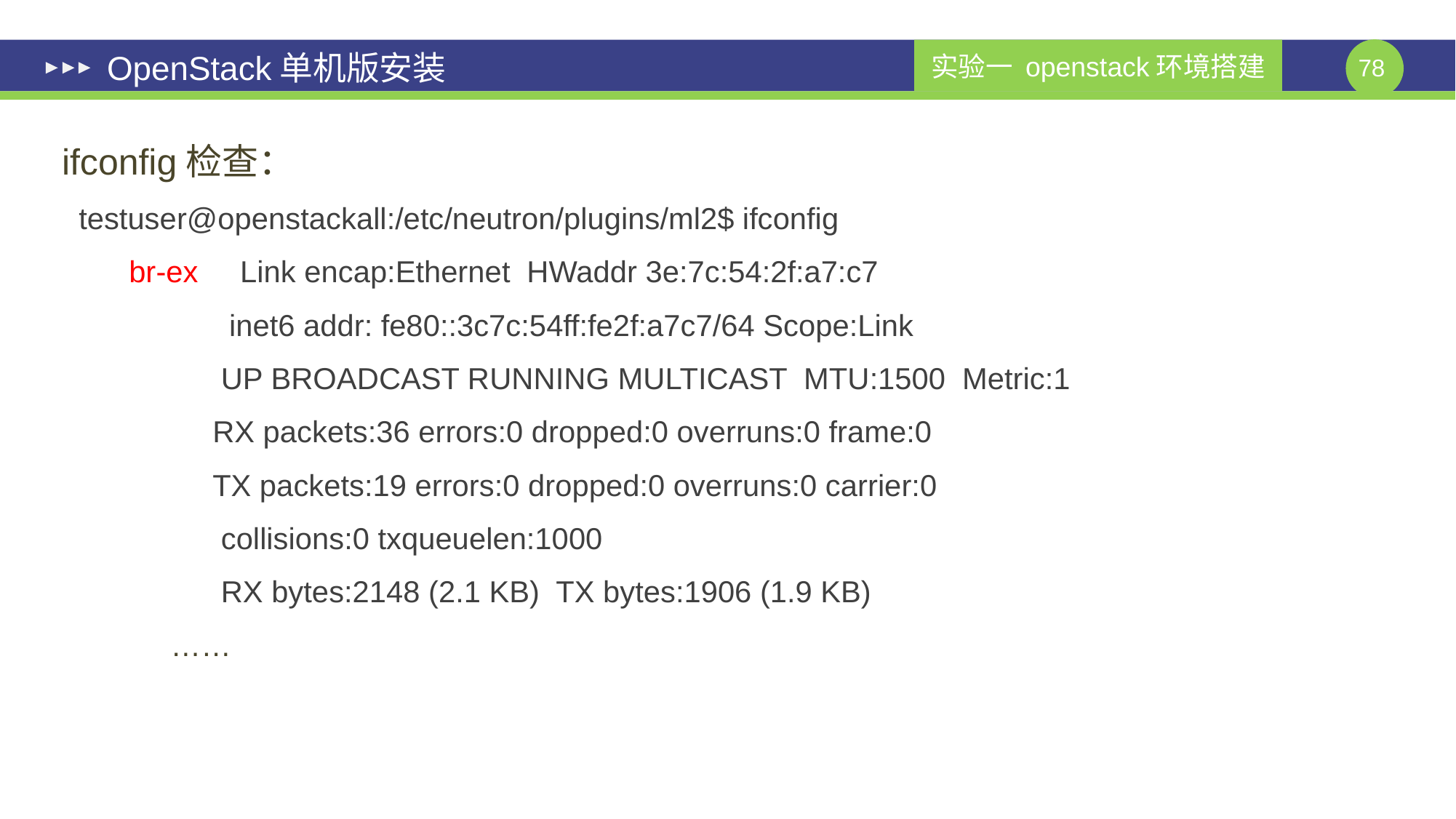

# OpenStack单机版安装
ifconfig检查：
  testuser@openstackall:/etc/neutron/plugins/ml2$ ifconfig
        br-ex     Link encap:Ethernet  HWaddr 3e:7c:54:2f:a7:c7
                    inet6 addr: fe80::3c7c:54ff:fe2f:a7c7/64 Scope:Link
                   UP BROADCAST RUNNING MULTICAST  MTU:1500  Metric:1
                  RX packets:36 errors:0 dropped:0 overruns:0 frame:0
                  TX packets:19 errors:0 dropped:0 overruns:0 carrier:0
                   collisions:0 txqueuelen:1000
                   RX bytes:2148 (2.1 KB)  TX bytes:1906 (1.9 KB)
             ……